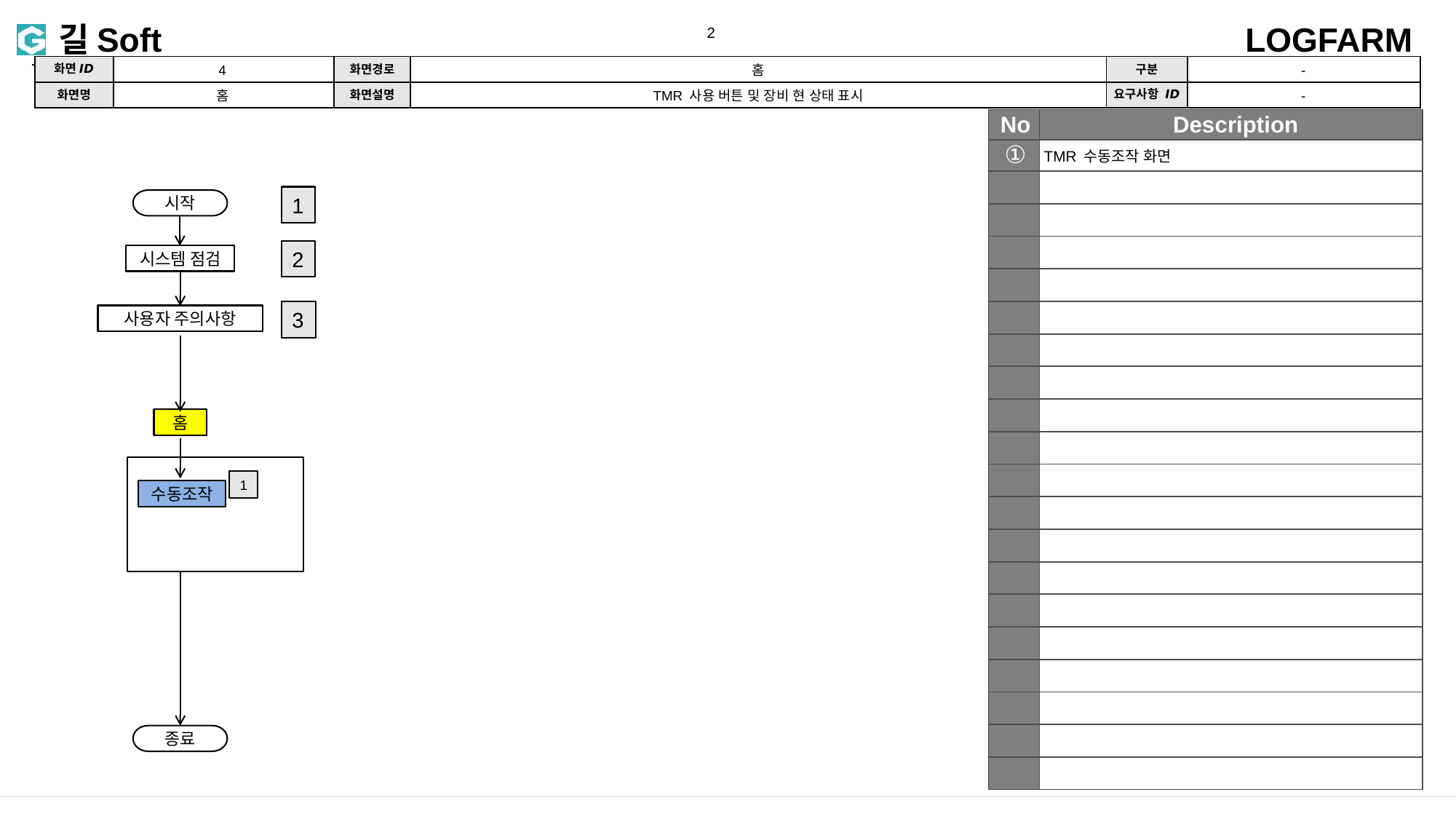

4
홈
-
홈
TMR 사용 버튼 및 장비 현 상태 표시
-
| No | Description |
| --- | --- |
| ① | TMR 수동조작 화면 |
|  |  |
|  |  |
|  |  |
|  |  |
|  |  |
|  |  |
|  |  |
|  |  |
|  |  |
|  |  |
|  |  |
|  |  |
|  |  |
|  |  |
|  |  |
|  |  |
|  |  |
|  |  |
|  |  |
1
시작
2
시스템 점검
3
사용자 주의사항
홈

1
수동조작
종료